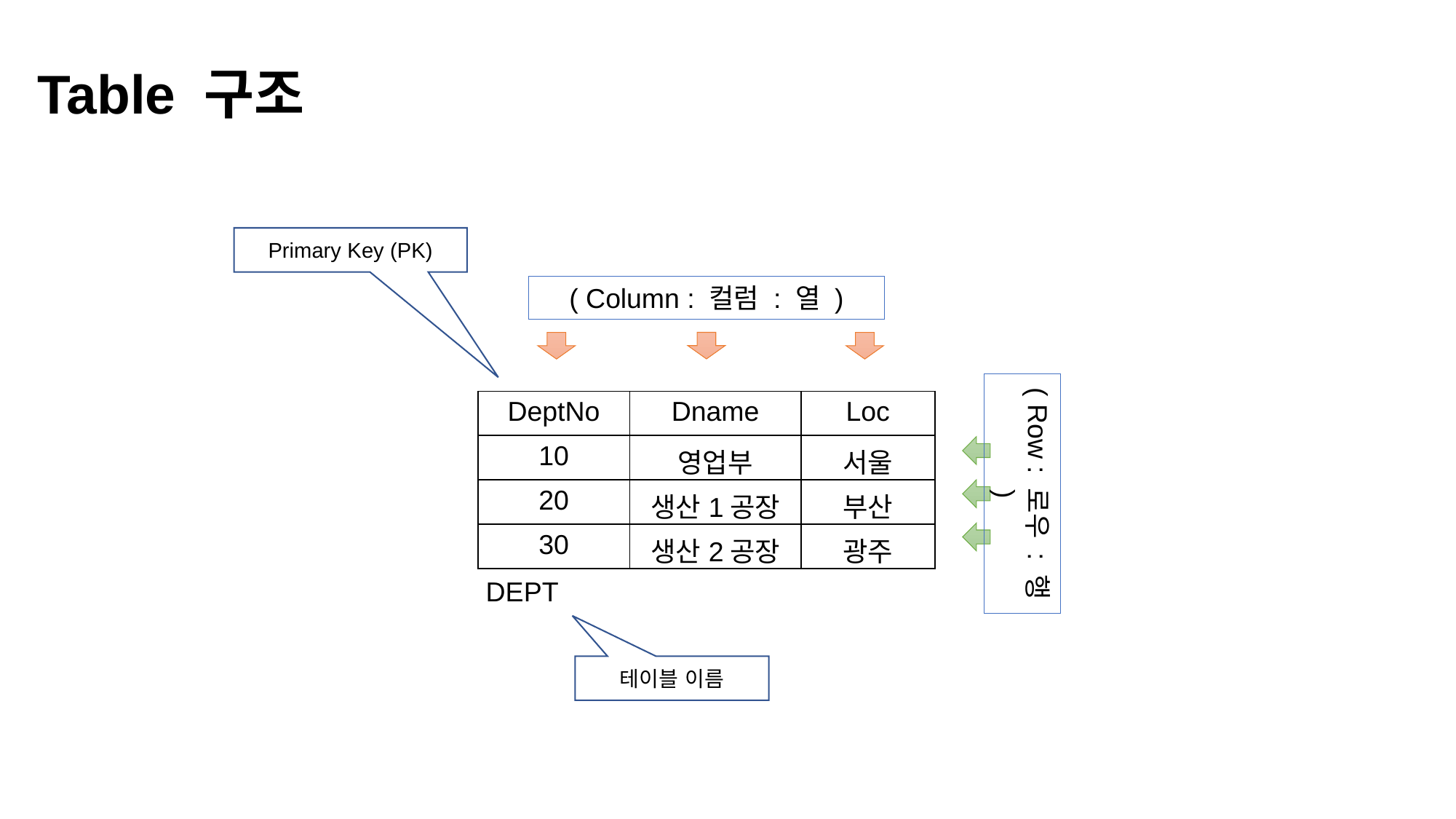

# Table 구조
Primary Key (PK)
( Column : 컬럼 : 열 )

| DeptNo | Dname | Loc |
| --- | --- | --- |
| 10 | 영업부 | 서울 |
| 20 | 생산1공장 | 부산 |
| 30 | 생산2공장 | 광주 |

( Row : 로우 : 행 )

DEPT
테이블 이름